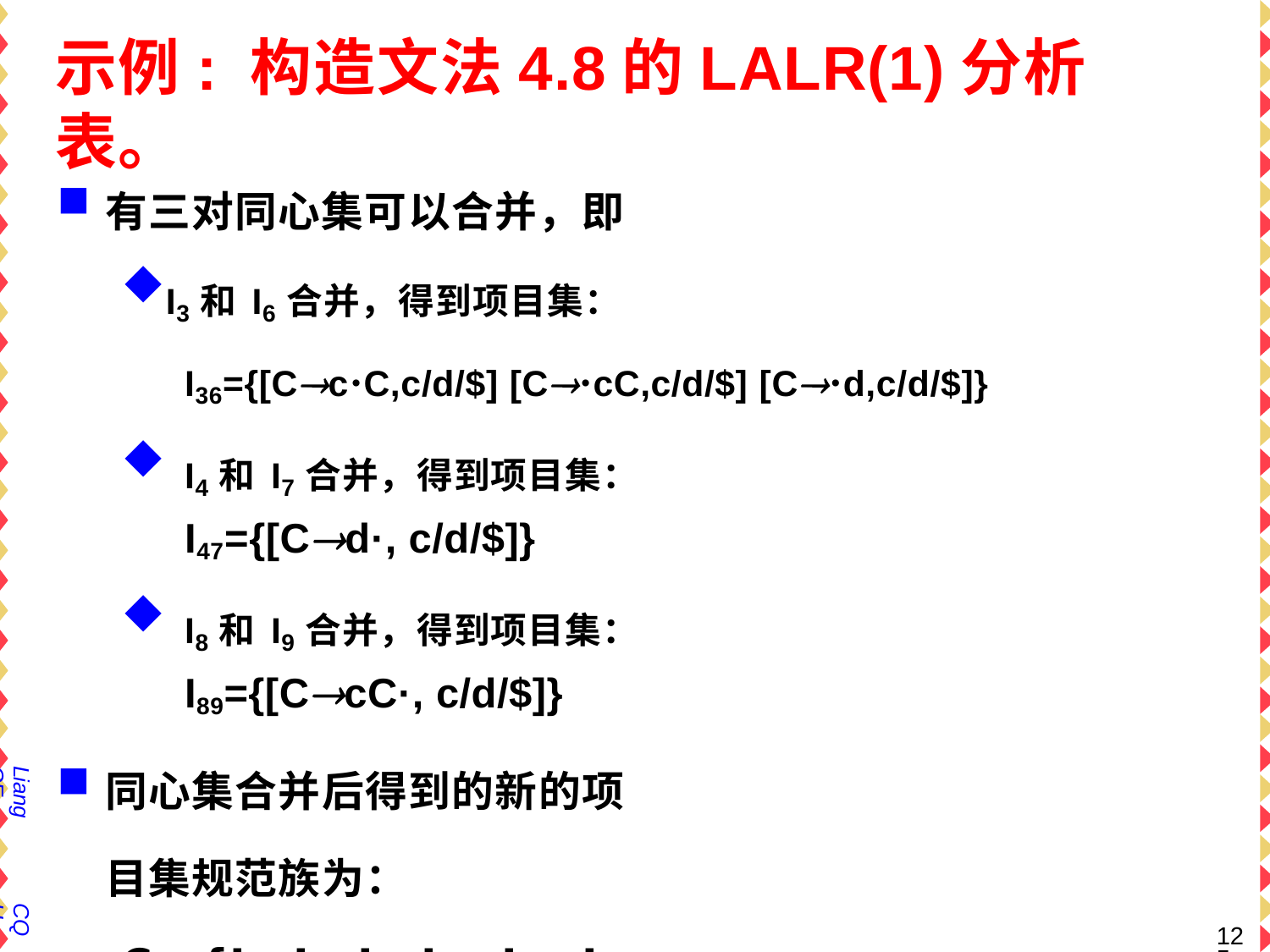

# 示例: 构造文法4.8的LALR(1)分析表。
有三对同心集可以合并，即
I3和I6合并，得到项目集：
I36={[C→c·C,c/d/$] [C→·cC,c/d/$] [C→·d,c/d/$]}
I4和I7合并，得到项目集：  I47={[C→d·, c/d/$]}
I8和I9合并，得到项目集：  I89={[C→cC·, c/d/$]}
同心集合并后得到的新的项目集规范族为：
C′={I0, I1, I2, I36, I47, I5, I89}
利用算法4.8，可以为该文法构造LALR(1)分析表。
Liang GE
CQU
125